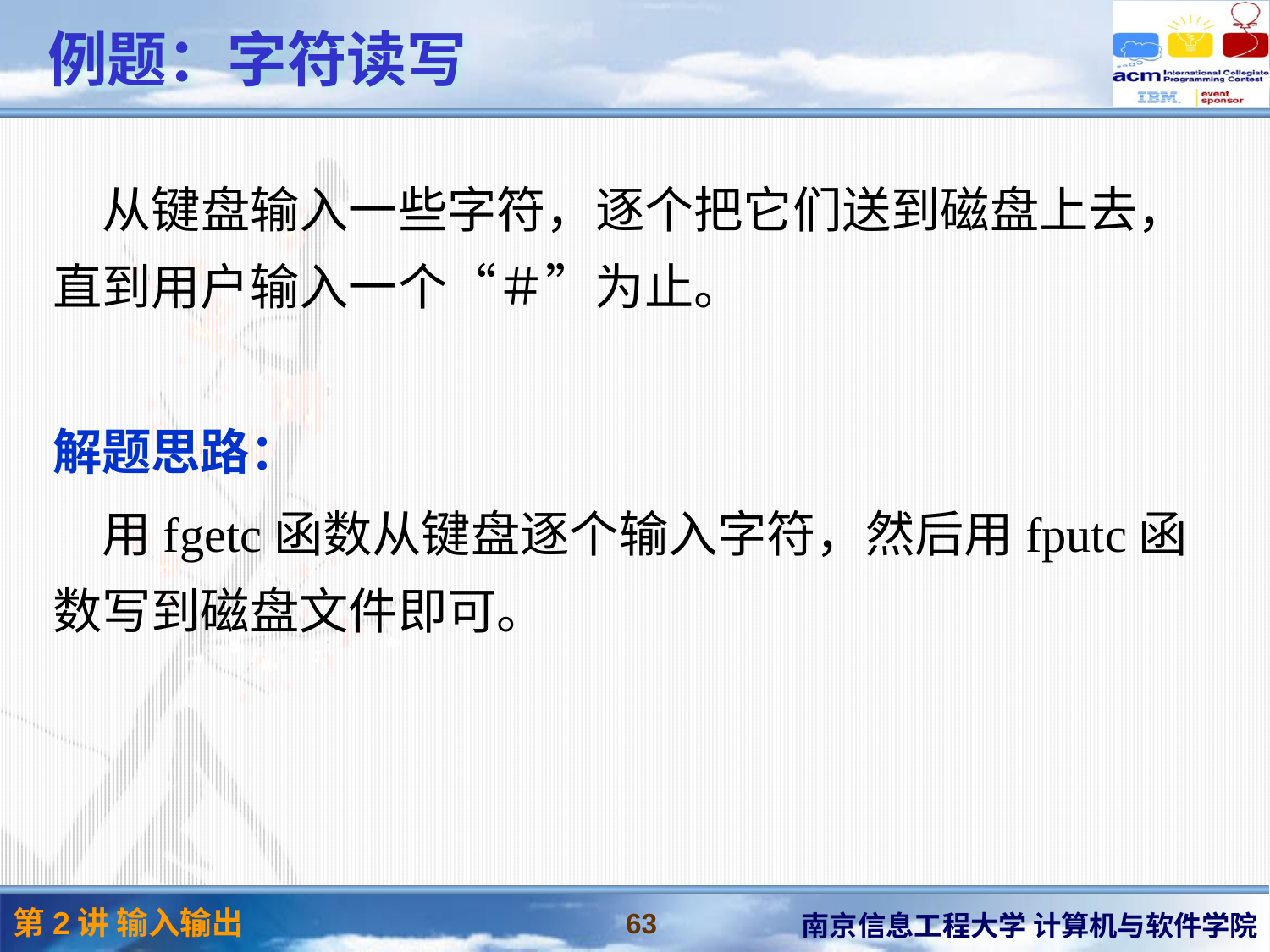

# 例题：字符读写
从键盘输入一些字符，逐个把它们送到磁盘上去，直到用户输入一个“＃”为止。

解题思路：
用fgetc函数从键盘逐个输入字符，然后用fputc函数写到磁盘文件即可。